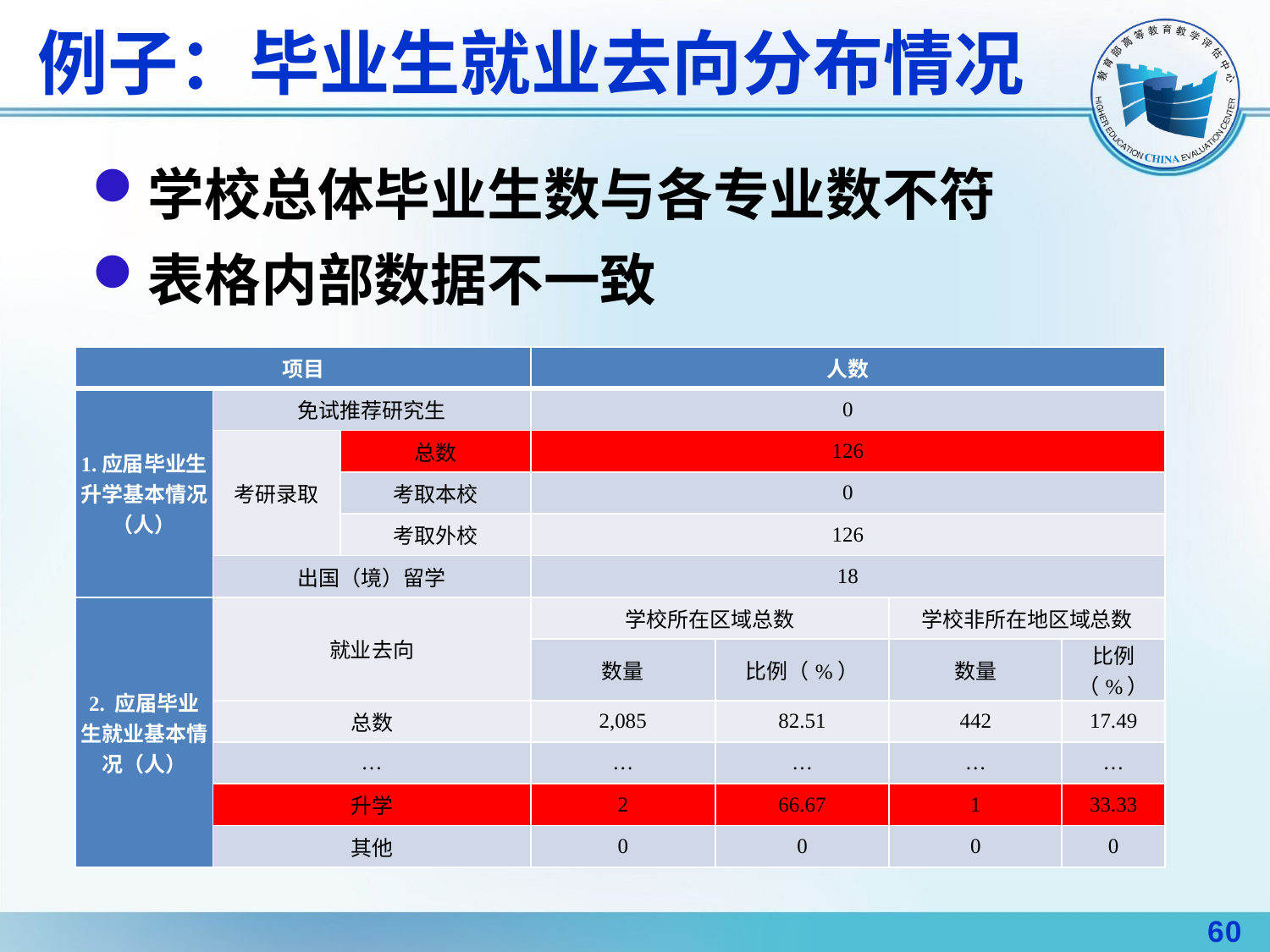

例子：毕业生就业去向分布情况
学校总体毕业生数与各专业数不符
表格内部数据不一致

| 项目 |  |  | 人数 |  |  |  |
| --- | --- | --- | --- | --- | --- | --- |
| 1.应届毕业生升学基本情况（人） | 免试推荐研究生 |  | 0 |  |  |  |
|  | 考研录取 | 总数 | 126 |  |  |  |
|  |  | 考取本校 | 0 |  |  |  |
|  |  | 考取外校 | 126 |  |  |  |
|  | 出国（境）留学 |  | 18 |  |  |  |
| 2. 应届毕业生就业基本情况（人） | 就业去向 |  | 学校所在区域总数 |  | 学校非所在地区域总数 |  |
|  |  |  | 数量 | 比例（%） | 数量 | 比例（%） |
|  | 总数 |  | 2,085 | 82.51 | 442 | 17.49 |
|  | … |  | … | … | … | … |
|  | 升学 |  | 2 | 66.67 | 1 | 33.33 |
|  | 其他 |  | 0 | 0 | 0 | 0 |